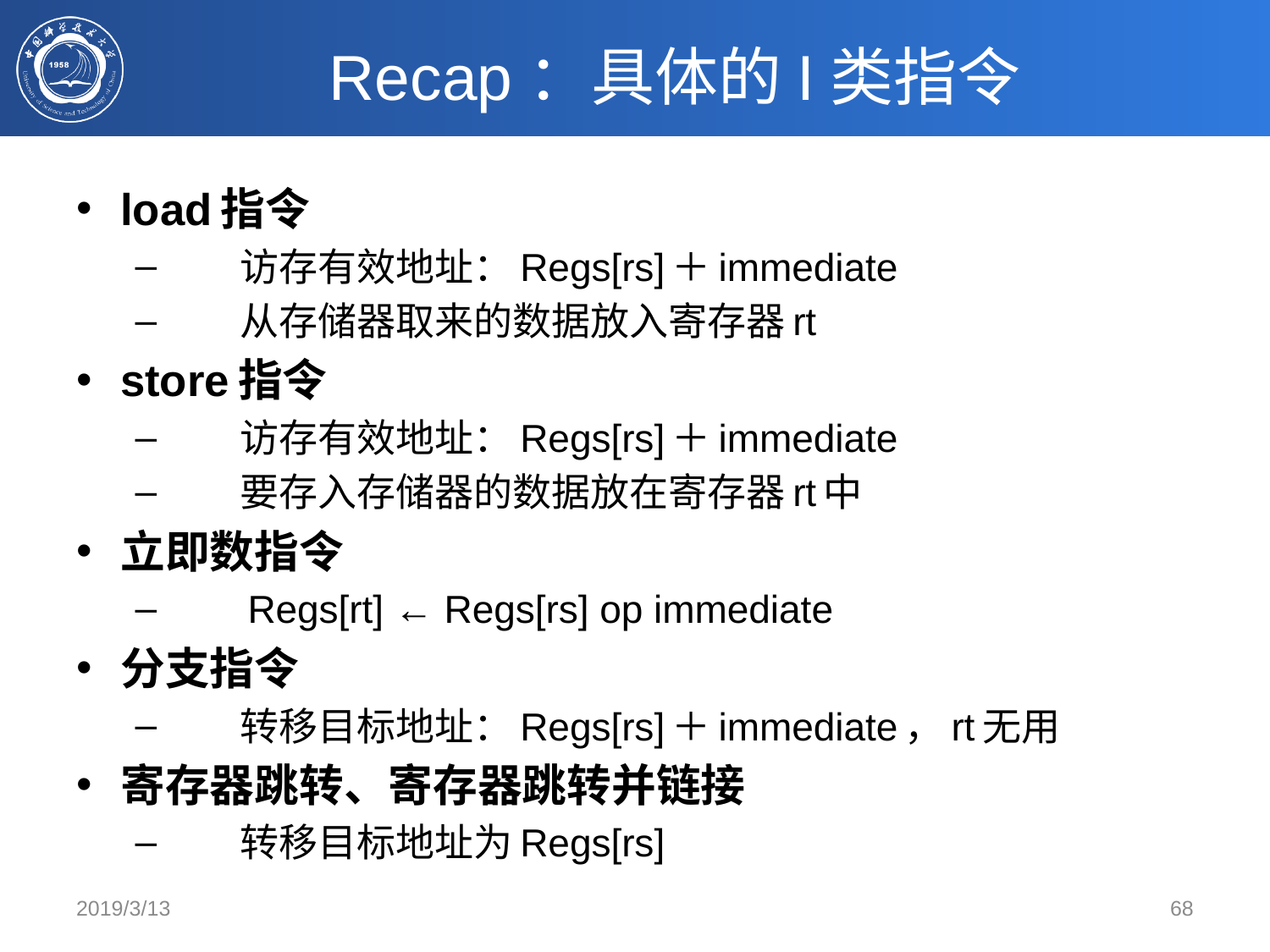

# Recap：具体的I类指令
load指令
       访存有效地址：Regs[rs]＋immediate
       从存储器取来的数据放入寄存器rt
store指令
       访存有效地址：Regs[rs]＋immediate
       要存入存储器的数据放在寄存器rt中
立即数指令
       Regs[rt] ← Regs[rs] op immediate
分支指令
       转移目标地址：Regs[rs]＋immediate，rt无用
寄存器跳转、寄存器跳转并链接
       转移目标地址为Regs[rs]

2019/3/13
68